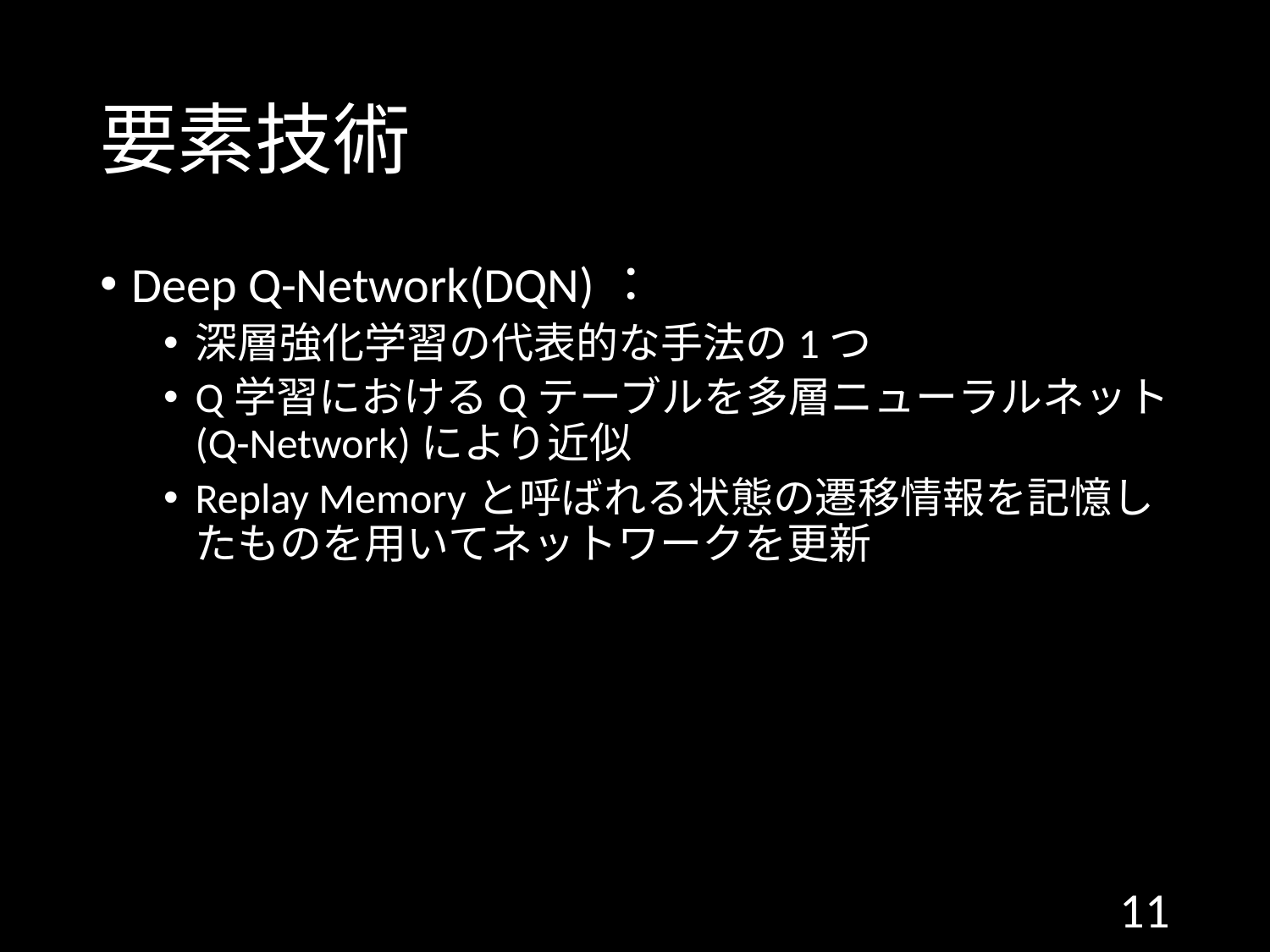

# 要素技術
Deep Q-Network(DQN)：
深層強化学習の代表的な手法の1つ
Q学習におけるQテーブルを多層ニューラルネット(Q-Network)により近似
Replay Memoryと呼ばれる状態の遷移情報を記憶したものを用いてネットワークを更新
11